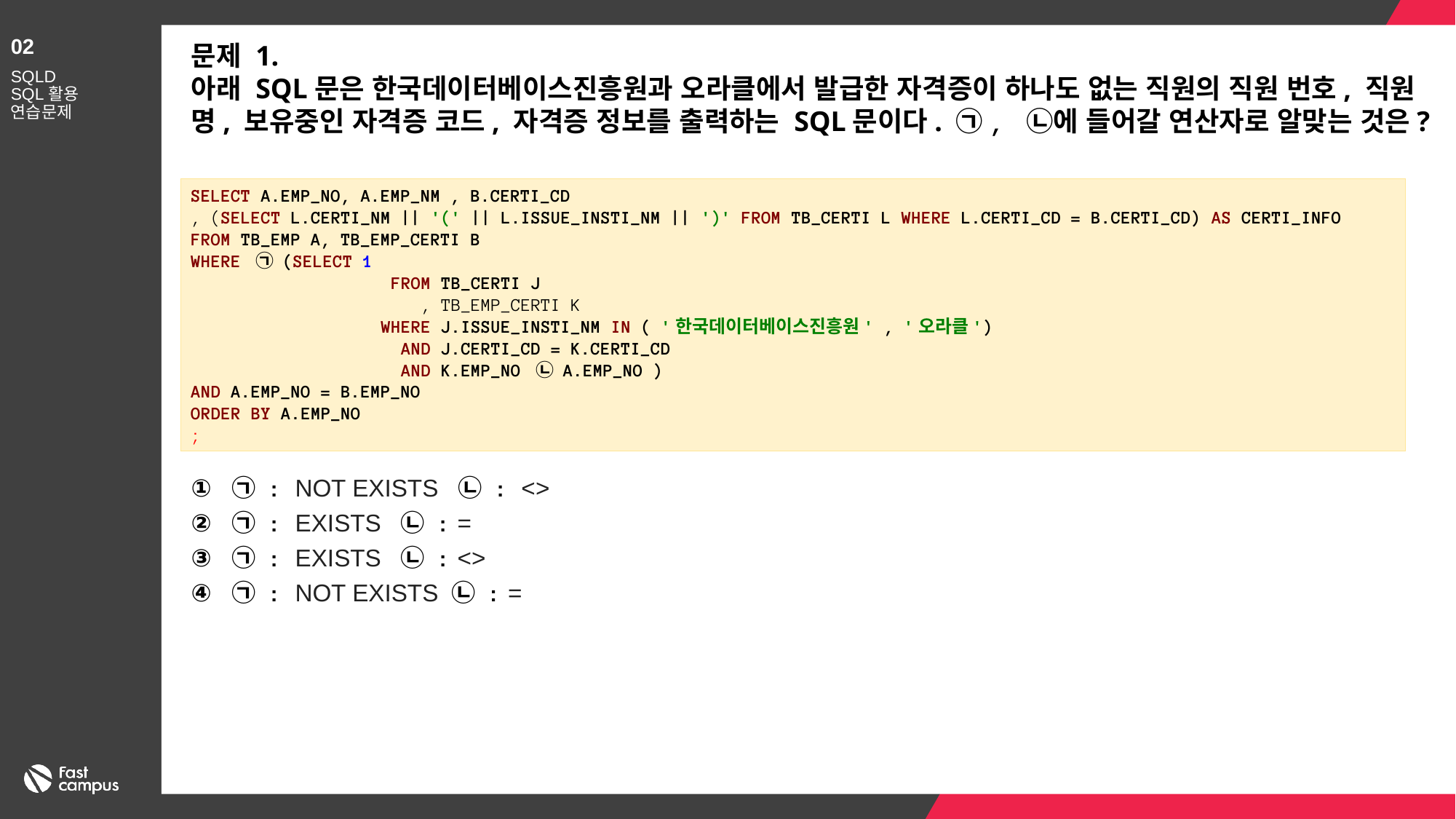

02
문제 1.
아래 SQL문은 한국데이터베이스진흥원과 오라클에서 발급한 자격증이 하나도 없는 직원의 직원 번호, 직원 명, 보유중인 자격증 코드, 자격증 정보를 출력하는 SQL문이다. ㉠, ㉡에 들어갈 연산자로 알맞는 것은?
SQLD
SQL활용
연습문제
SELECT A.EMP_NO, A.EMP_NM , B.CERTI_CD
, (SELECT L.CERTI_NM || '(' || L.ISSUE_INSTI_NM || ')' FROM TB_CERTI L WHERE L.CERTI_CD = B.CERTI_CD) AS CERTI_INFO
FROM TB_EMP A, TB_EMP_CERTI B
WHERE ㉠ (SELECT 1
                    FROM TB_CERTI J
                       , TB_EMP_CERTI K
                   WHERE J.ISSUE_INSTI_NM IN ( '한국데이터베이스진흥원' , '오라클')
                     AND J.CERTI_CD = K.CERTI_CD
                     AND K.EMP_NO ㉡ A.EMP_NO )
AND A.EMP_NO = B.EMP_NO
ORDER BY A.EMP_NO
;
㉠ : NOT EXISTS  ㉡ : <>
㉠ : EXISTS  ㉡ : =
㉠ : EXISTS  ㉡ : <>
㉠ : NOT EXISTS ㉡ : =